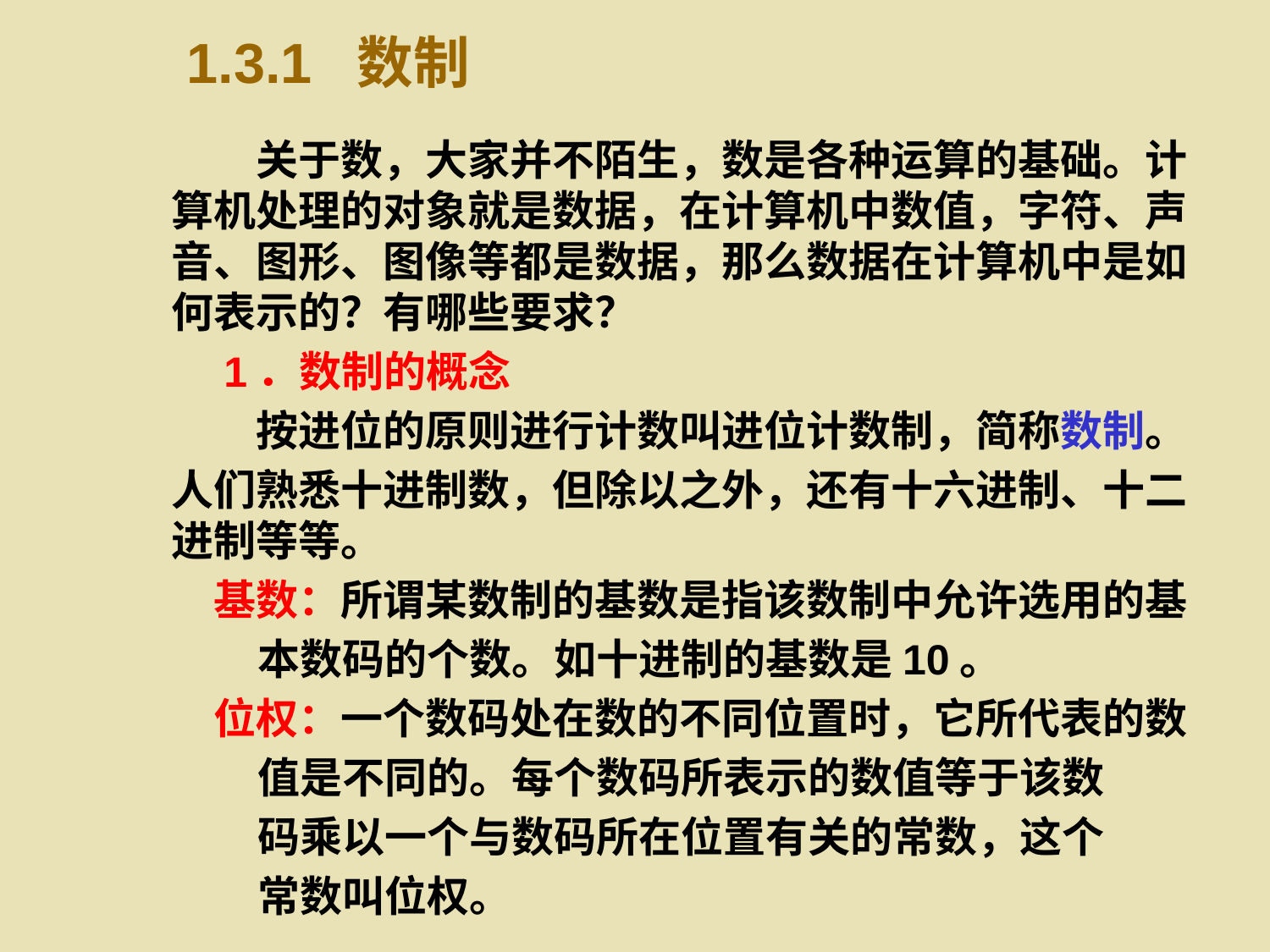

1.3.1  数制

　　关于数，大家并不陌生，数是各种运算的基础。计算机处理的对象就是数据，在计算机中数值，字符、声音、图形、图像等都是数据，那么数据在计算机中是如何表示的？有哪些要求？
　1．数制的概念
　　按进位的原则进行计数叫进位计数制，简称数制。
人们熟悉十进制数，但除以之外，还有十六进制、十二进制等等。
　基数：所谓某数制的基数是指该数制中允许选用的基
        本数码的个数。如十进制的基数是10。
　位权：一个数码处在数的不同位置时，它所代表的数
        值是不同的。每个数码所表示的数值等于该数
        码乘以一个与数码所在位置有关的常数，这个
        常数叫位权。